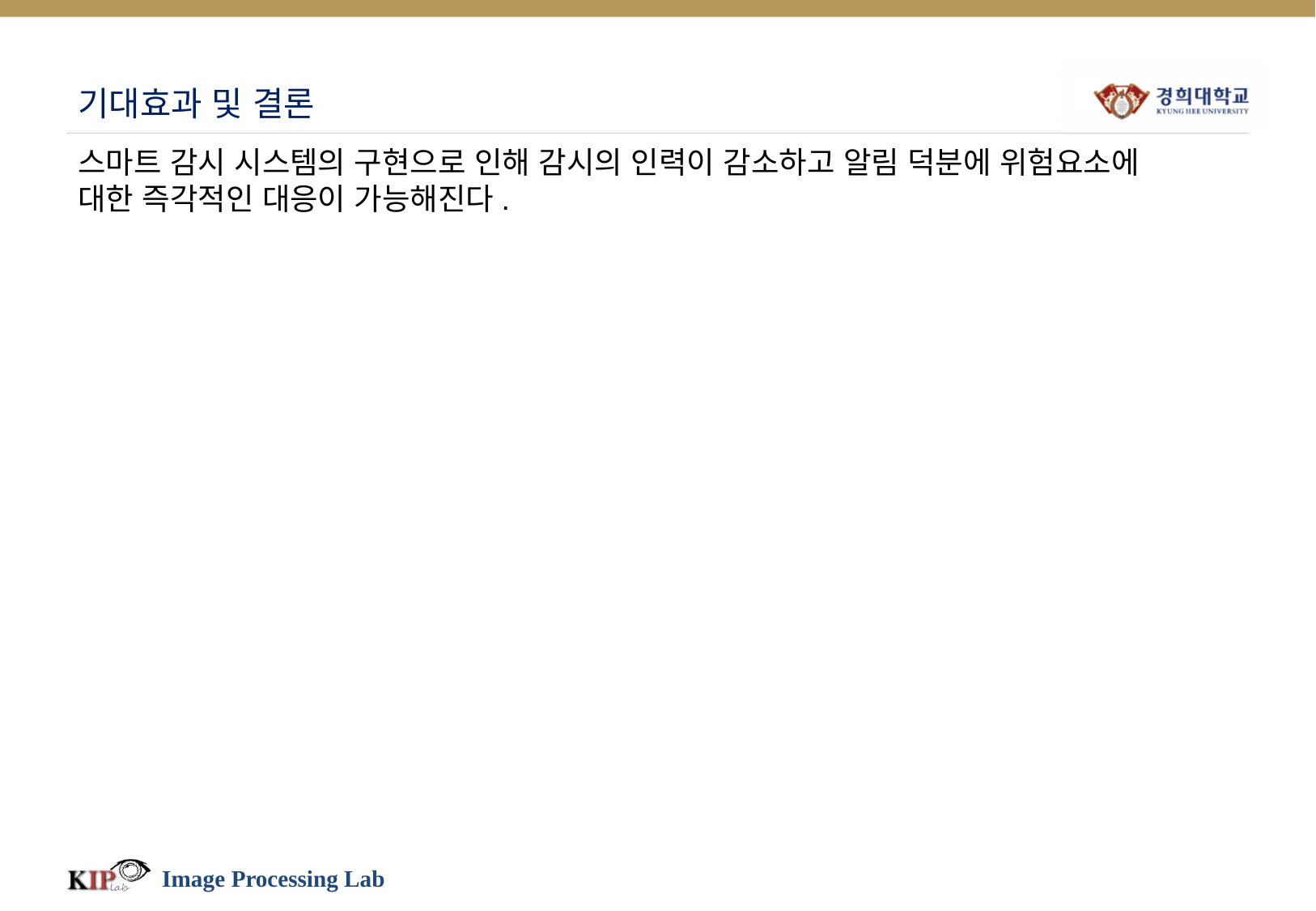

# 기대효과 및 결론
스마트 감시 시스템의 구현으로 인해 감시의 인력이 감소하고 알림 덕분에 위험요소에 대한 즉각적인 대응이 가능해진다.
Image Processing Lab